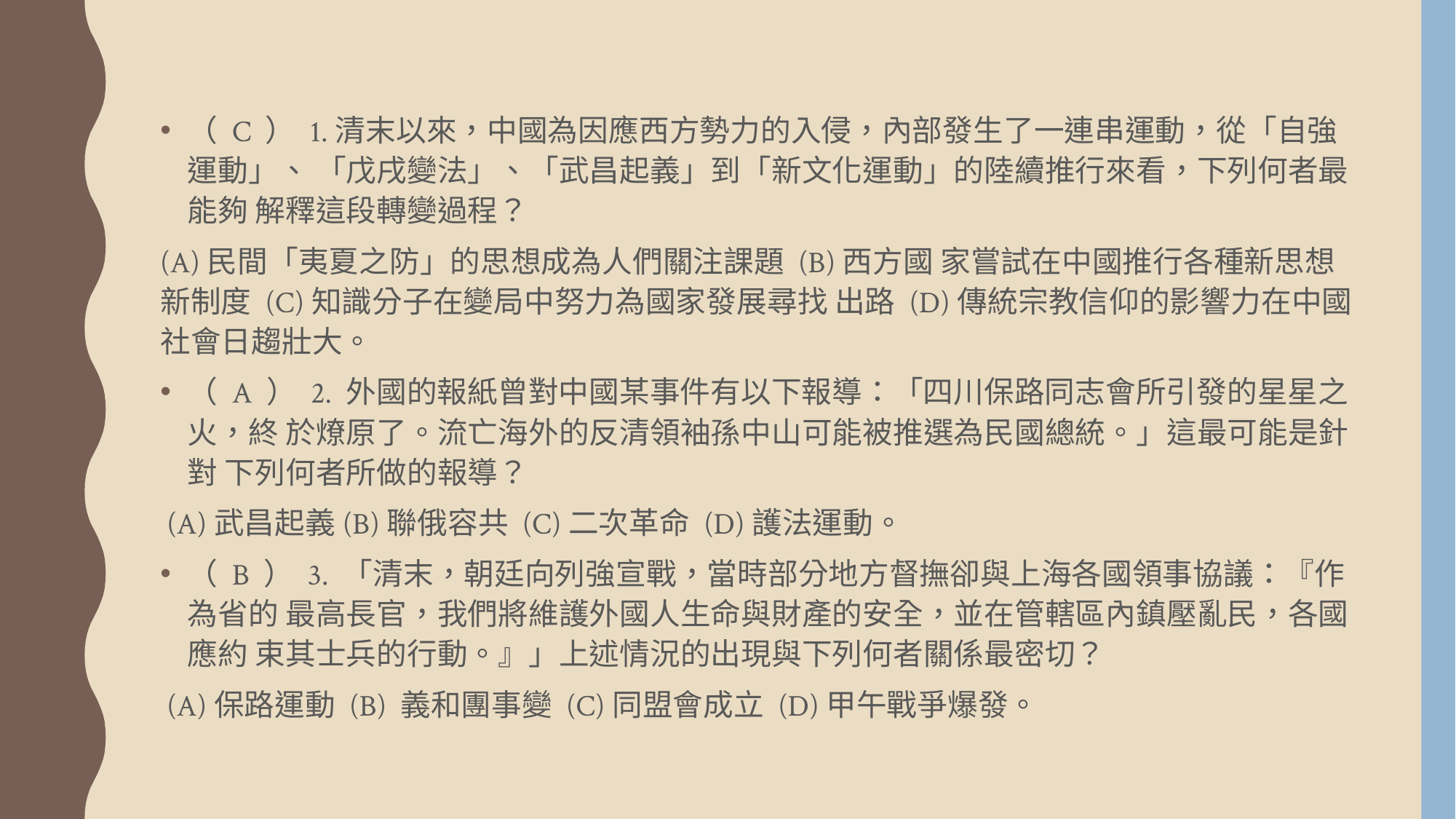

（ C ） 1.清末以來，中國為因應西方勢力的入侵，內部發生了一連串運動，從「自強運動」、 「戊戌變法」、「武昌起義」到「新文化運動」的陸續推行來看，下列何者最能夠 解釋這段轉變過程？
(A)民間「夷夏之防」的思想成為人們關注課題 (B)西方國 家嘗試在中國推行各種新思想新制度 (C)知識分子在變局中努力為國家發展尋找 出路 (D)傳統宗教信仰的影響力在中國社會日趨壯大。
（ A ） 2. 外國的報紙曾對中國某事件有以下報導：「四川保路同志會所引發的星星之火，終 於燎原了。流亡海外的反清領袖孫中山可能被推選為民國總統。」這最可能是針對 下列何者所做的報導？
 (A)武昌起義(B)聯俄容共 (C)二次革命 (D)護法運動。
（ B ） 3. 「清末，朝廷向列強宣戰，當時部分地方督撫卻與上海各國領事協議：『作為省的 最高長官，我們將維護外國人生命與財產的安全，並在管轄區內鎮壓亂民，各國應約 束其士兵的行動。』」上述情況的出現與下列何者關係最密切？
 (A)保路運動 (B) 義和團事變 (C)同盟會成立 (D)甲午戰爭爆發。